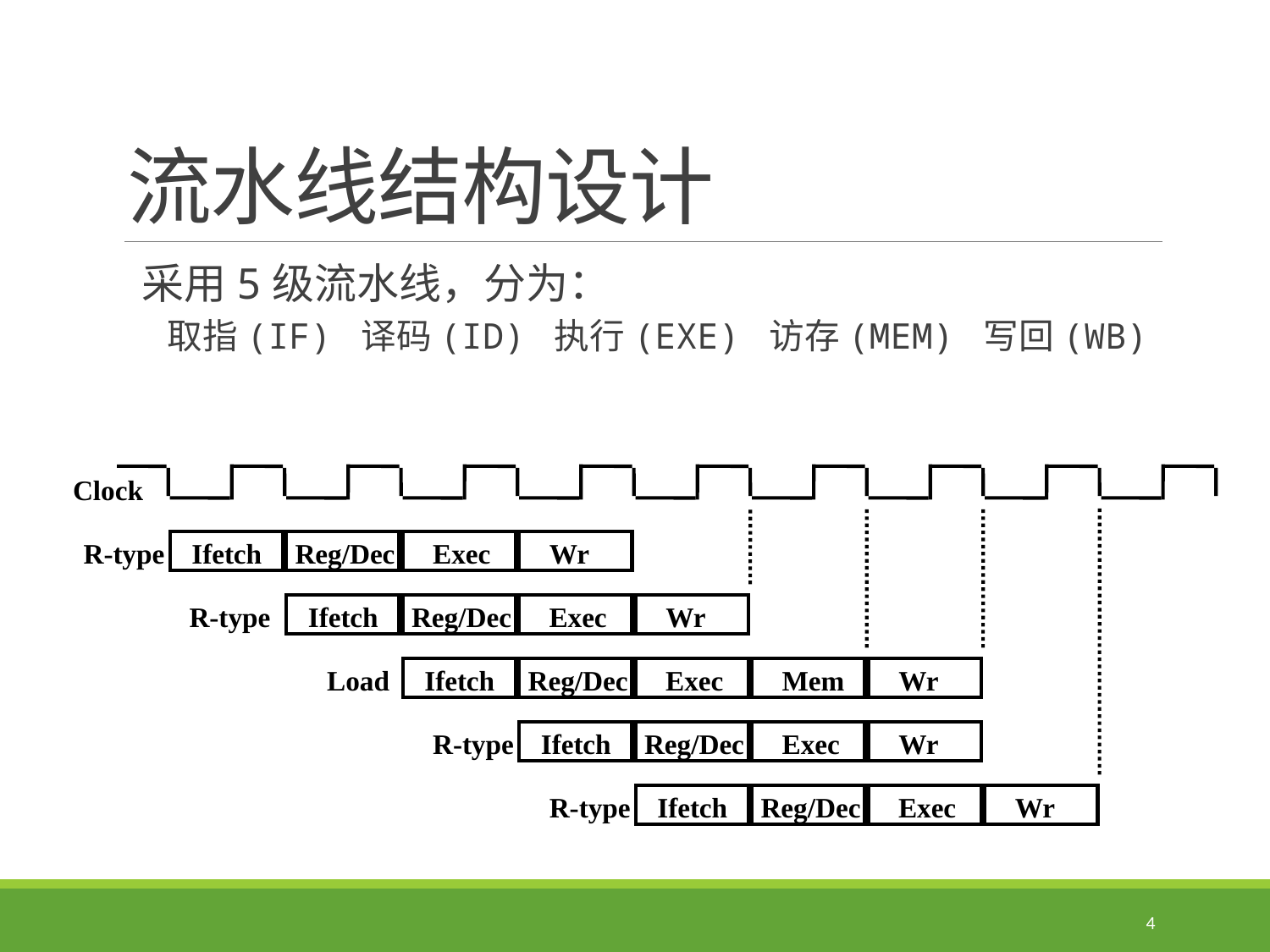

# 流水线结构设计
采用5级流水线，分为：
取指(IF) 译码(ID) 执行(EXE) 访存(MEM) 写回(WB)

Clock

R-type
Ifetch

Reg/Dec

Exec

Wr

R-type
Ifetch

Reg/Dec

Exec

Wr

Load
Ifetch

Reg/Dec

Exec

Mem

Wr

R-type
Ifetch

Reg/Dec

Exec

Wr

R-type
Ifetch

Reg/Dec

Exec

Wr

4